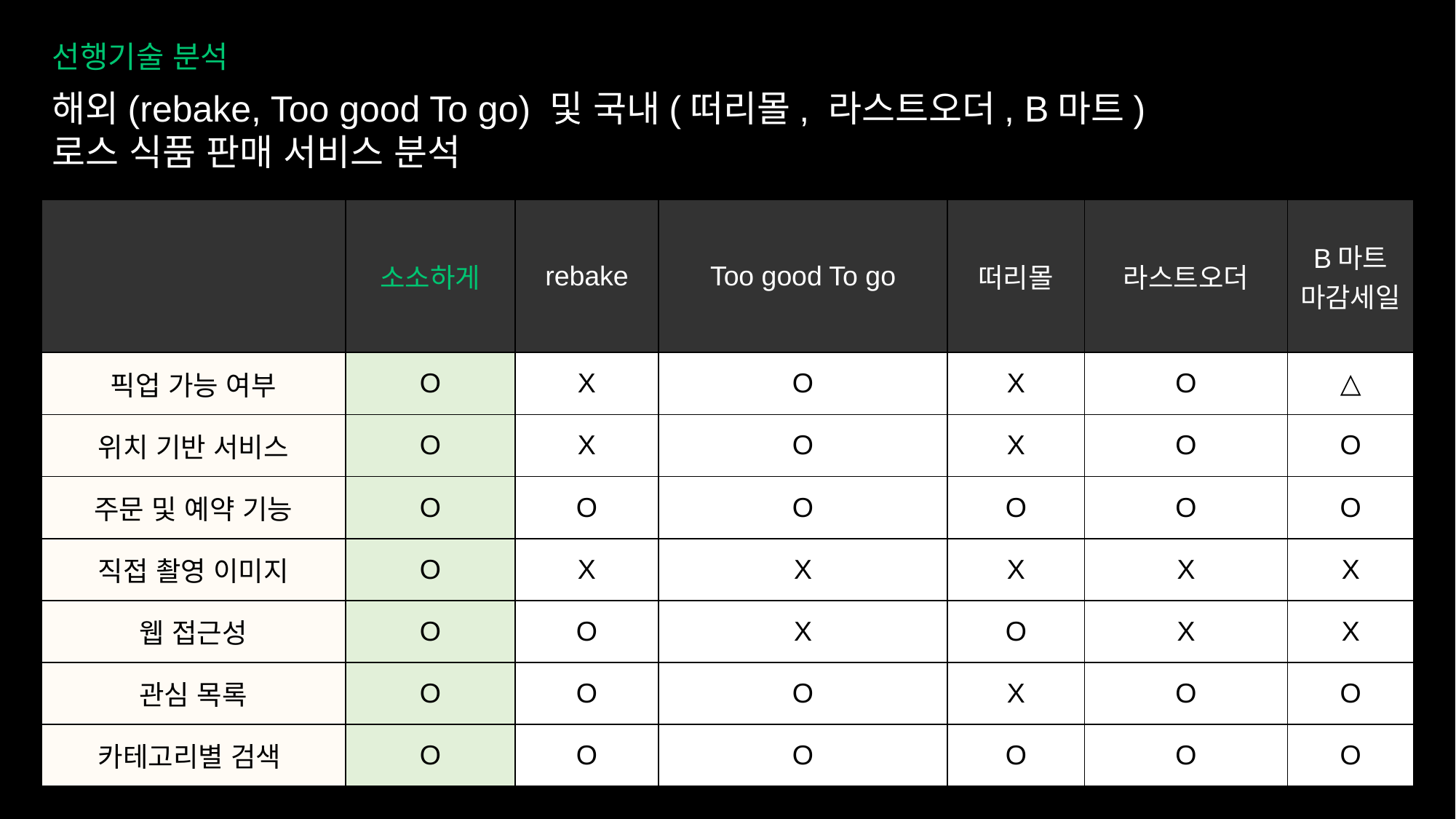

선행기술 분석
해외(rebake, Too good To go) 및 국내(떠리몰, 라스트오더, B마트)
로스 식품 판매 서비스 분석
|  | 소소하게 | rebake | Too good To go | 떠리몰 | 라스트오더 | B마트 마감세일 |
| --- | --- | --- | --- | --- | --- | --- |
| 픽업 가능 여부 | O | X | O | X | O | △ |
| 위치 기반 서비스 | O | X | O | X | O | O |
| 주문 및 예약 기능 | O | O | O | O | O | O |
| 직접 촬영 이미지 | O | X | X | X | X | X |
| 웹 접근성 | O | O | X | O | X | X |
| 관심 목록 | O | O | O | X | O | O |
| 카테고리별 검색 | O | O | O | O | O | O |